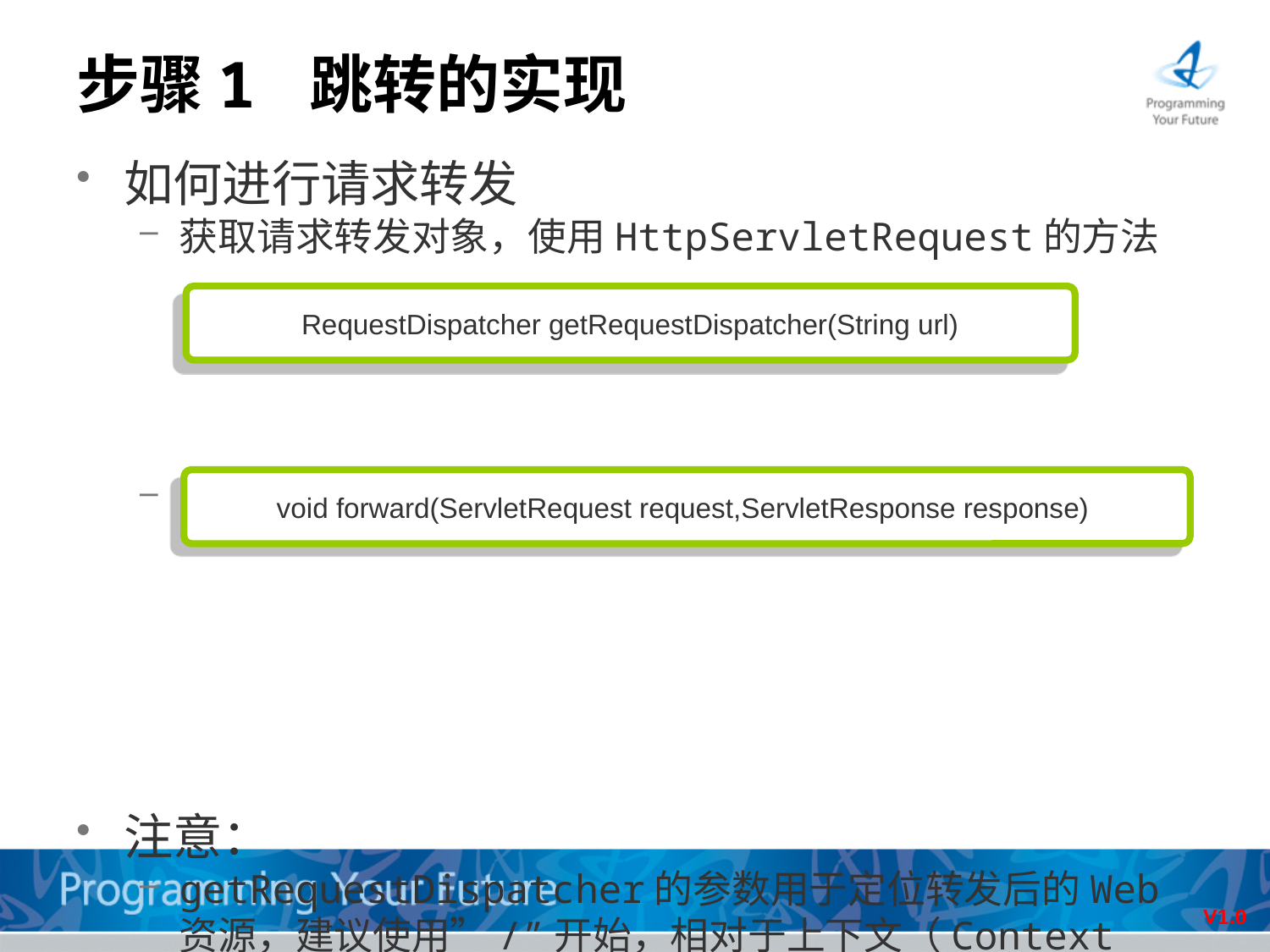

# 步骤1 跳转的实现
如何进行请求转发
获取请求转发对象，使用HttpServletRequest的方法

转发请求，使用RequestDispatcher的方法

注意：
getRequestDispatcher的参数用于定位转发后的Web资源，建议使用”/”开始，相对于上下文（Context Root）。转发的Web资源必须是同一Web应用下的资源

RequestDispatcher getRequestDispatcher(String url)
void forward(ServletRequest request,ServletResponse response)